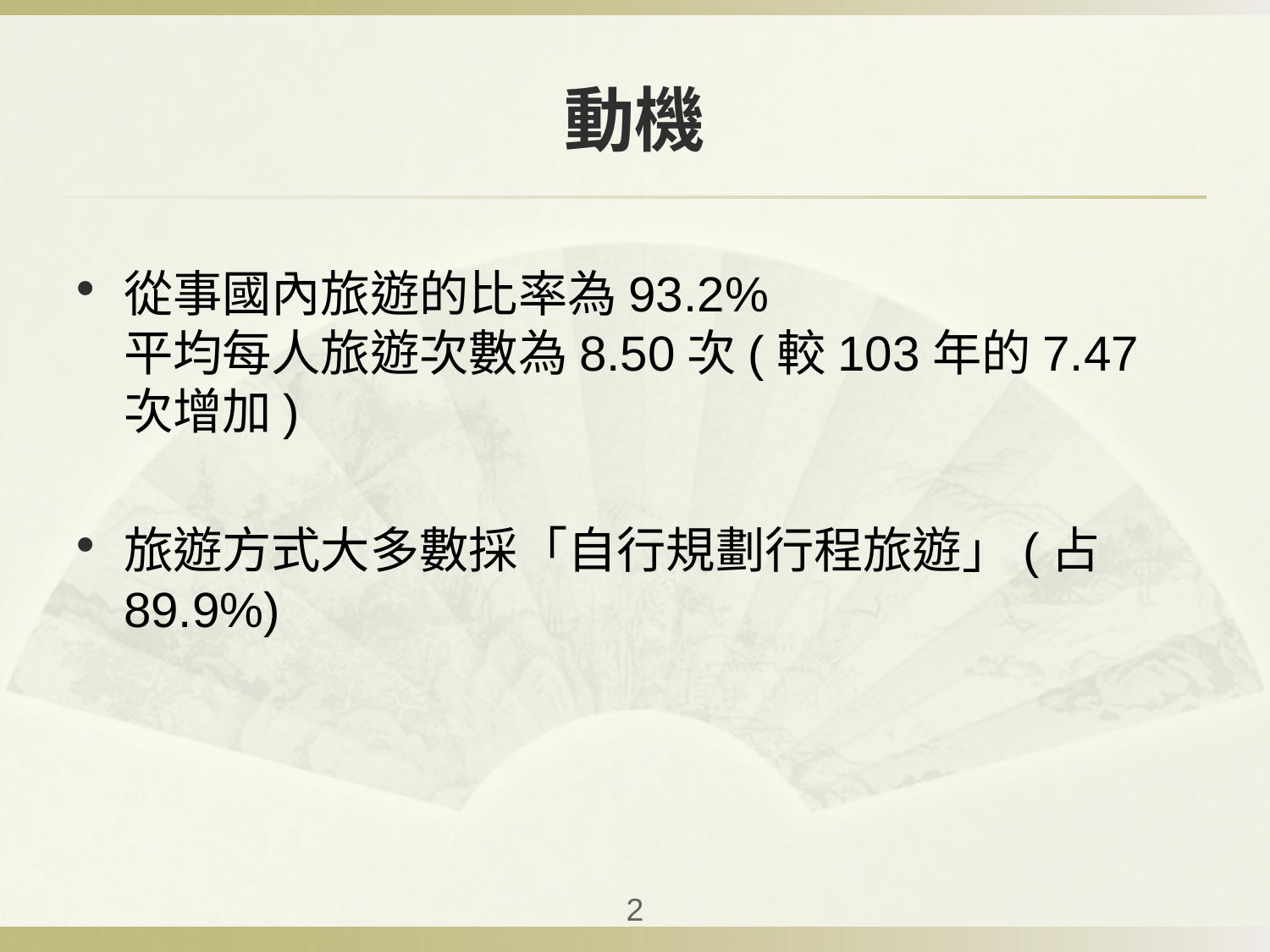

# 動機
從事國內旅遊的比率為93.2%
平均每人旅遊次數為8.50次(較103年的7.47次增加)

旅遊方式大多數採「自行規劃行程旅遊」(占89.9%)
2